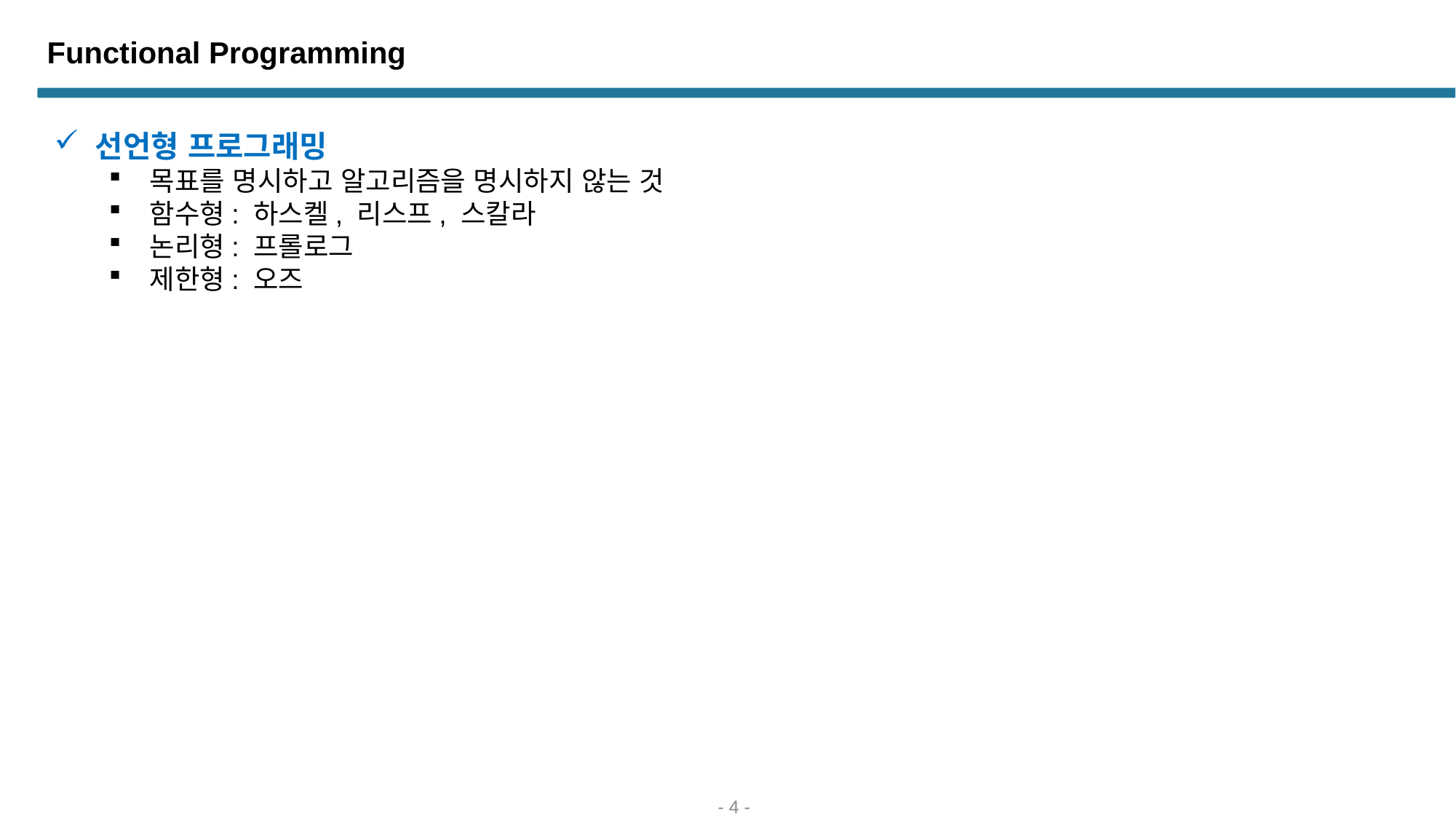

# Functional Programming
선언형 프로그래밍
목표를 명시하고 알고리즘을 명시하지 않는 것
함수형: 하스켈, 리스프, 스칼라
논리형: 프롤로그
제한형: 오즈
- 4 -